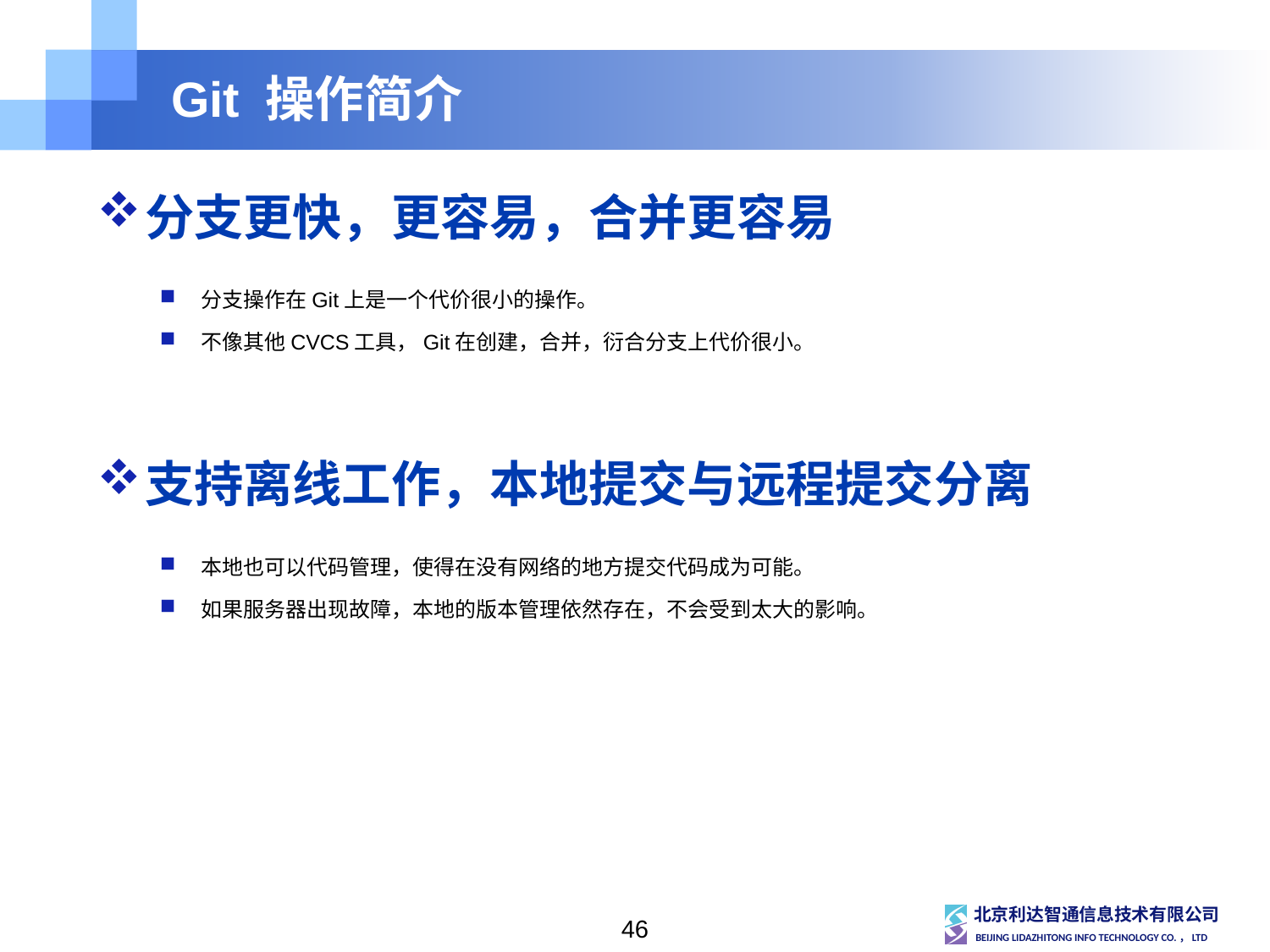

# Git 操作简介
分支更快，更容易，合并更容易

分支操作在Git上是一个代价很小的操作。
不像其他CVCS工具，Git在创建，合并，衍合分支上代价很小。

支持离线工作，本地提交与远程提交分离

本地也可以代码管理，使得在没有网络的地方提交代码成为可能。
如果服务器出现故障，本地的版本管理依然存在，不会受到太大的影响。

46